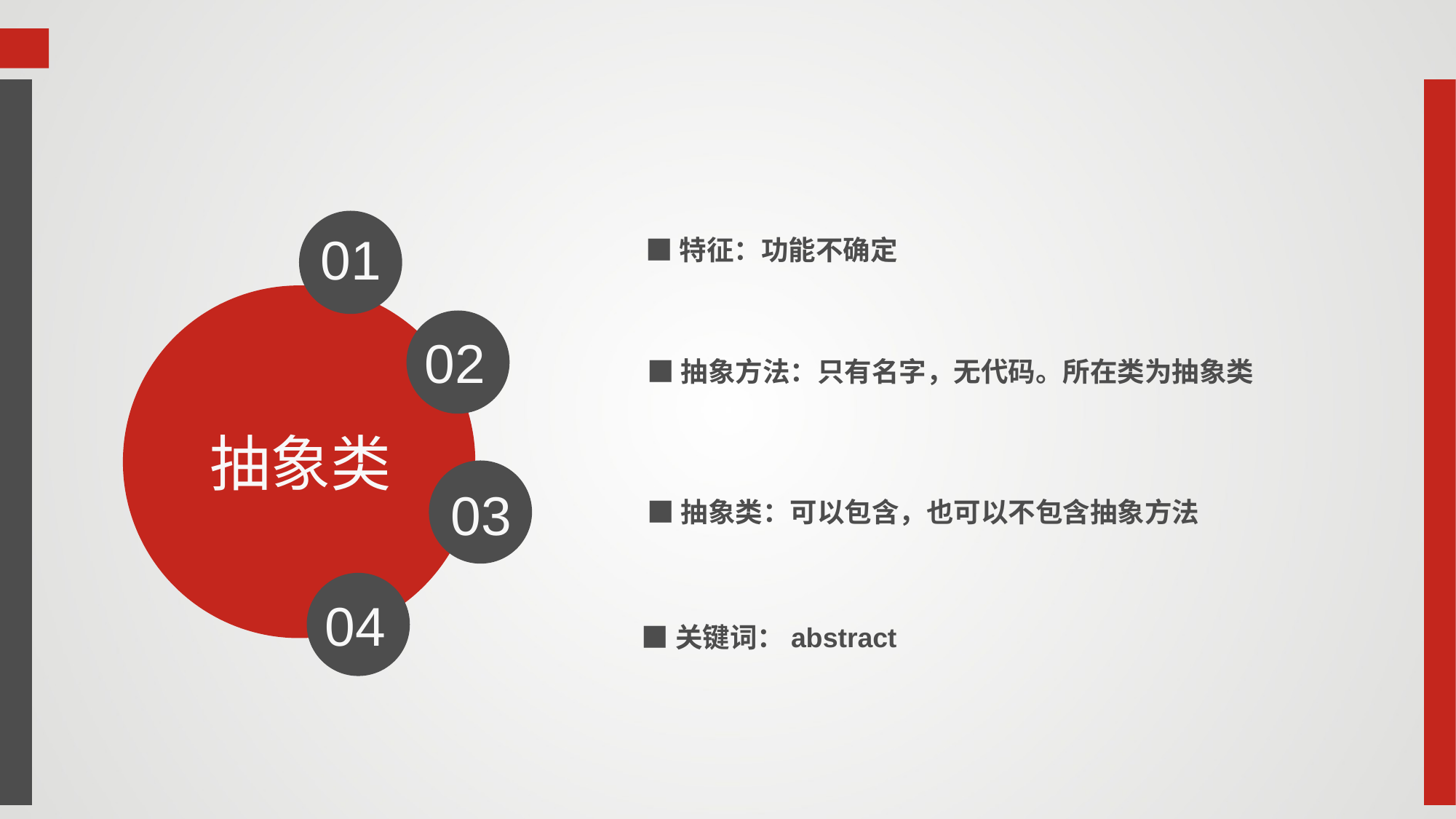

01
■特征：功能不确定

02
■抽象方法：只有名字，无代码。所在类为抽象类
抽象类

03
■抽象类：可以包含，也可以不包含抽象方法

04
■关键词：abstract